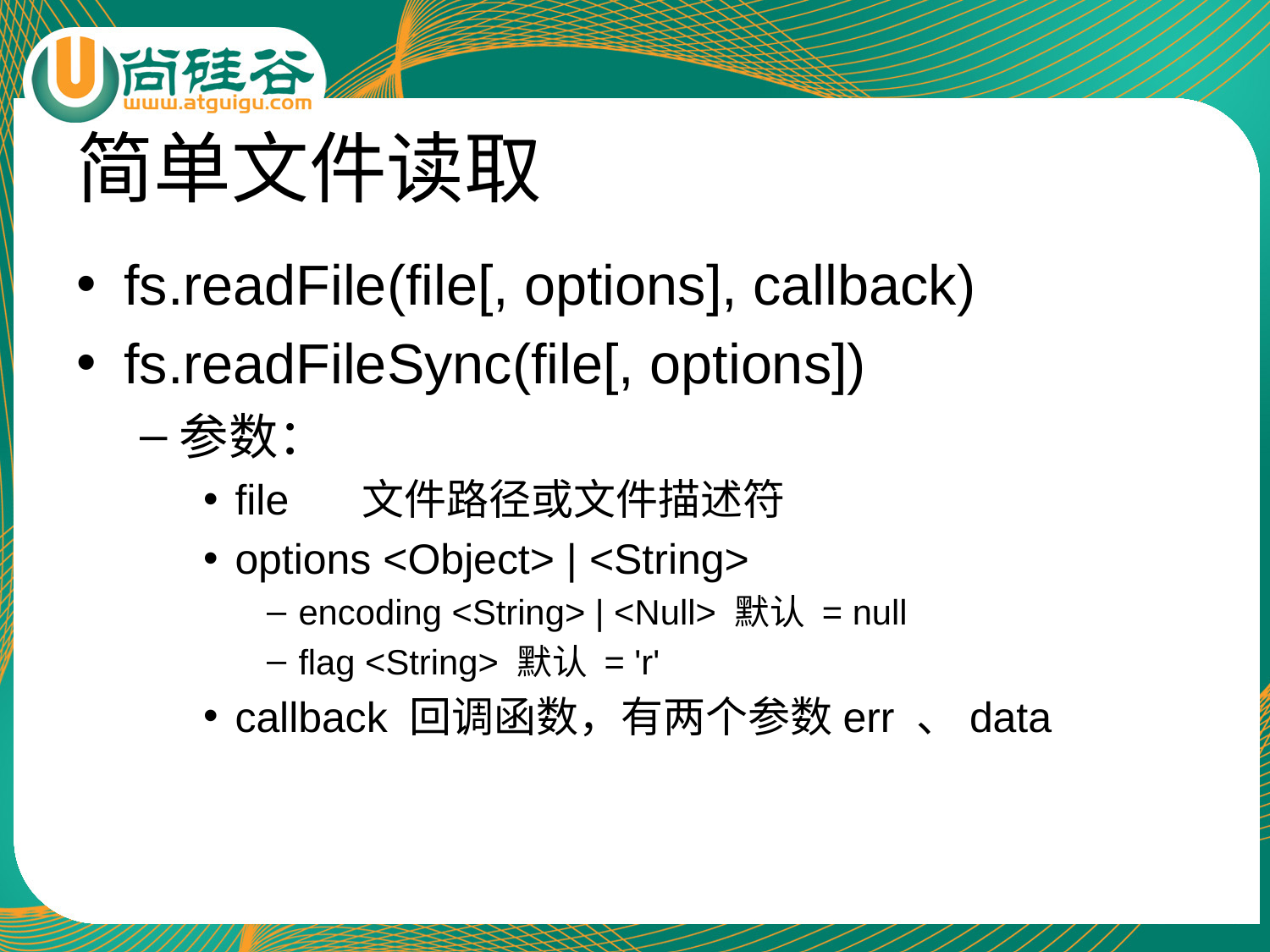

# 简单文件读取
fs.readFile(file[, options], callback)
fs.readFileSync(file[, options])
参数：
file	文件路径或文件描述符
options <Object> | <String>
encoding <String> | <Null> 默认 = null
flag <String> 默认 = 'r'
callback 回调函数，有两个参数err 、data